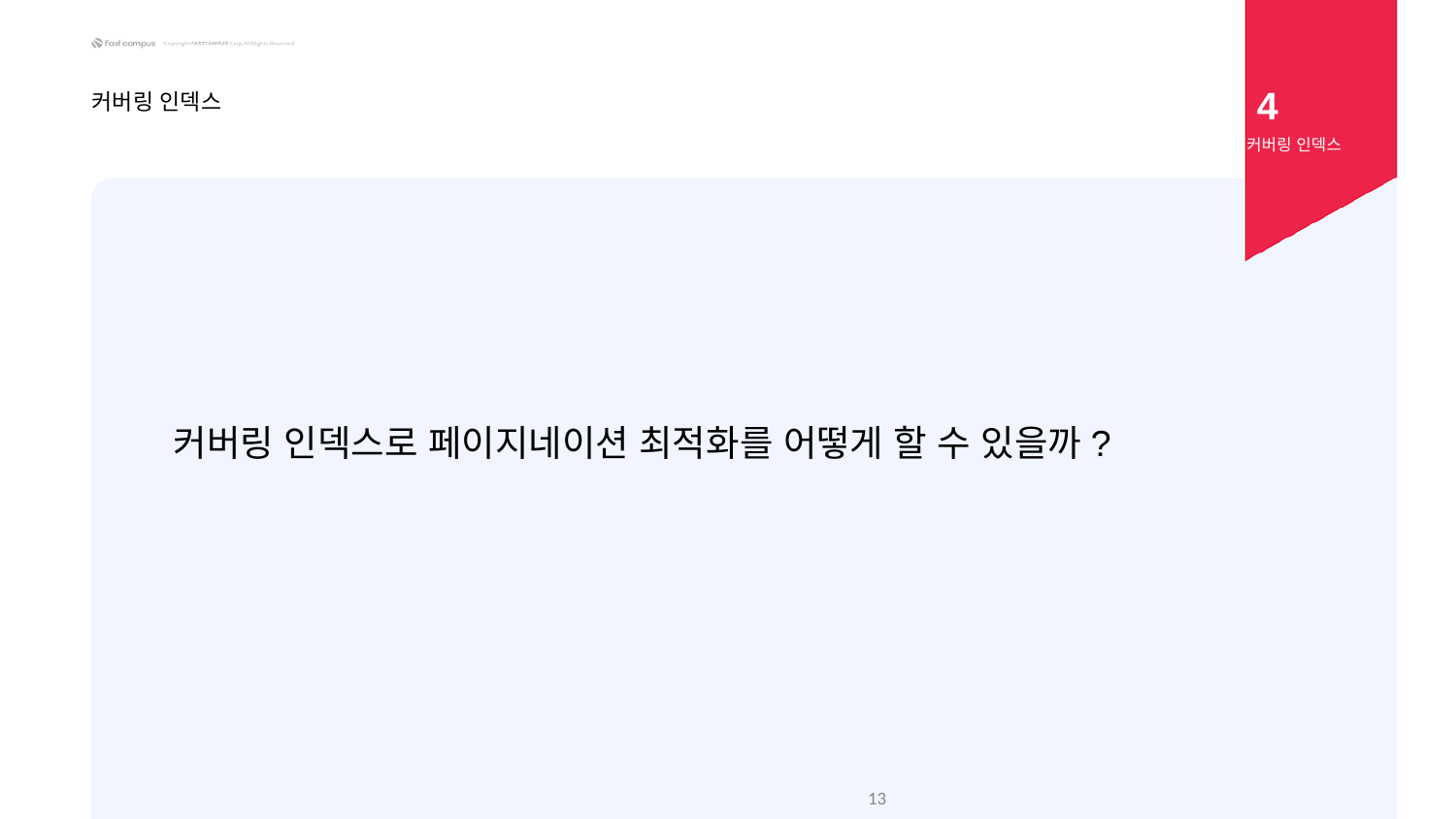

4
커버링 인덱스

커버링 인덱스
커버링 인덱스로 페이지네이션 최적화를 어떻게 할 수 있을까?
13